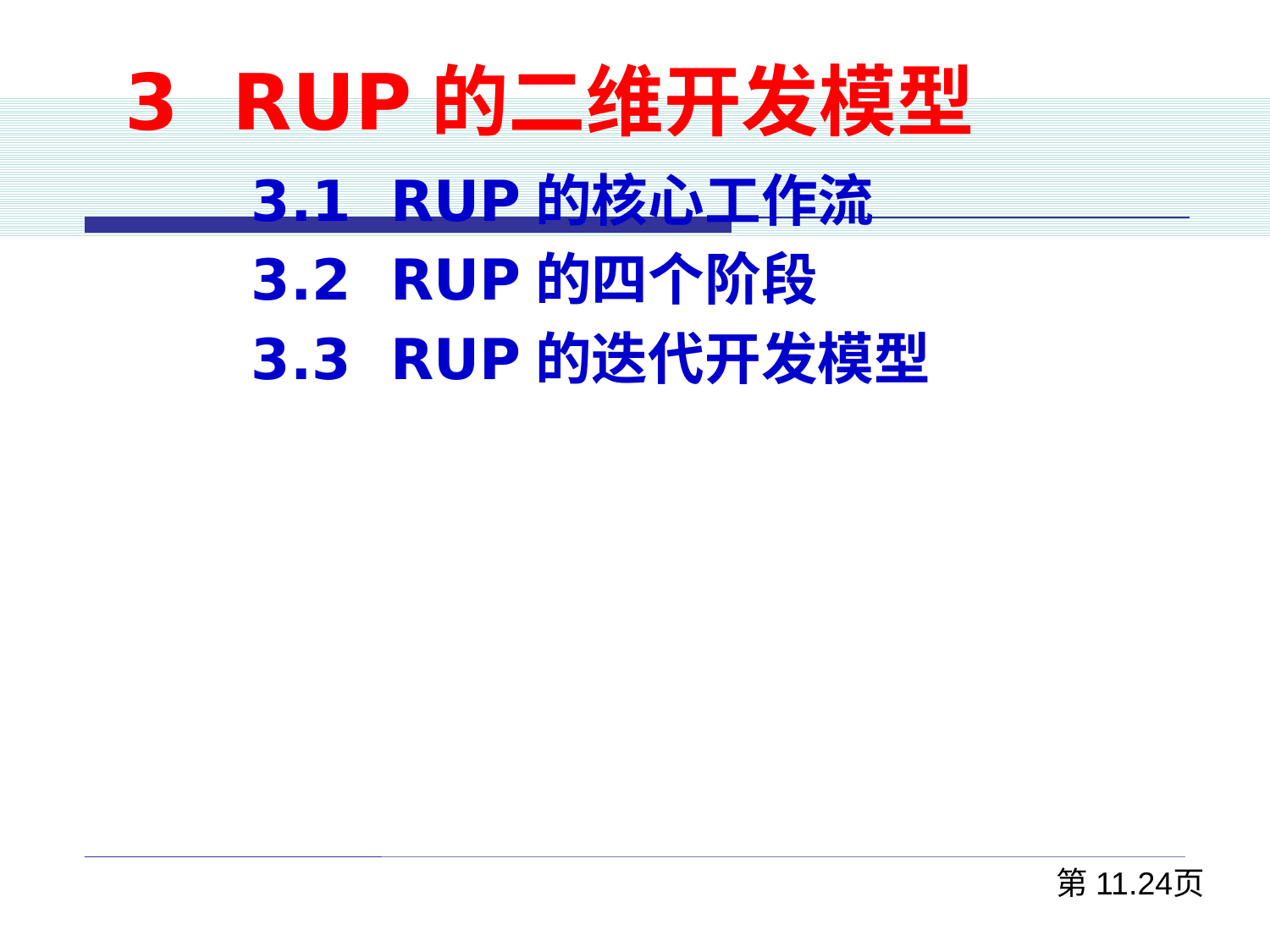

3  RUP的二维开发模型
 3.1  RUP的核心工作流
 3.2  RUP的四个阶段
 3.3  RUP的迭代开发模型
第11.24页